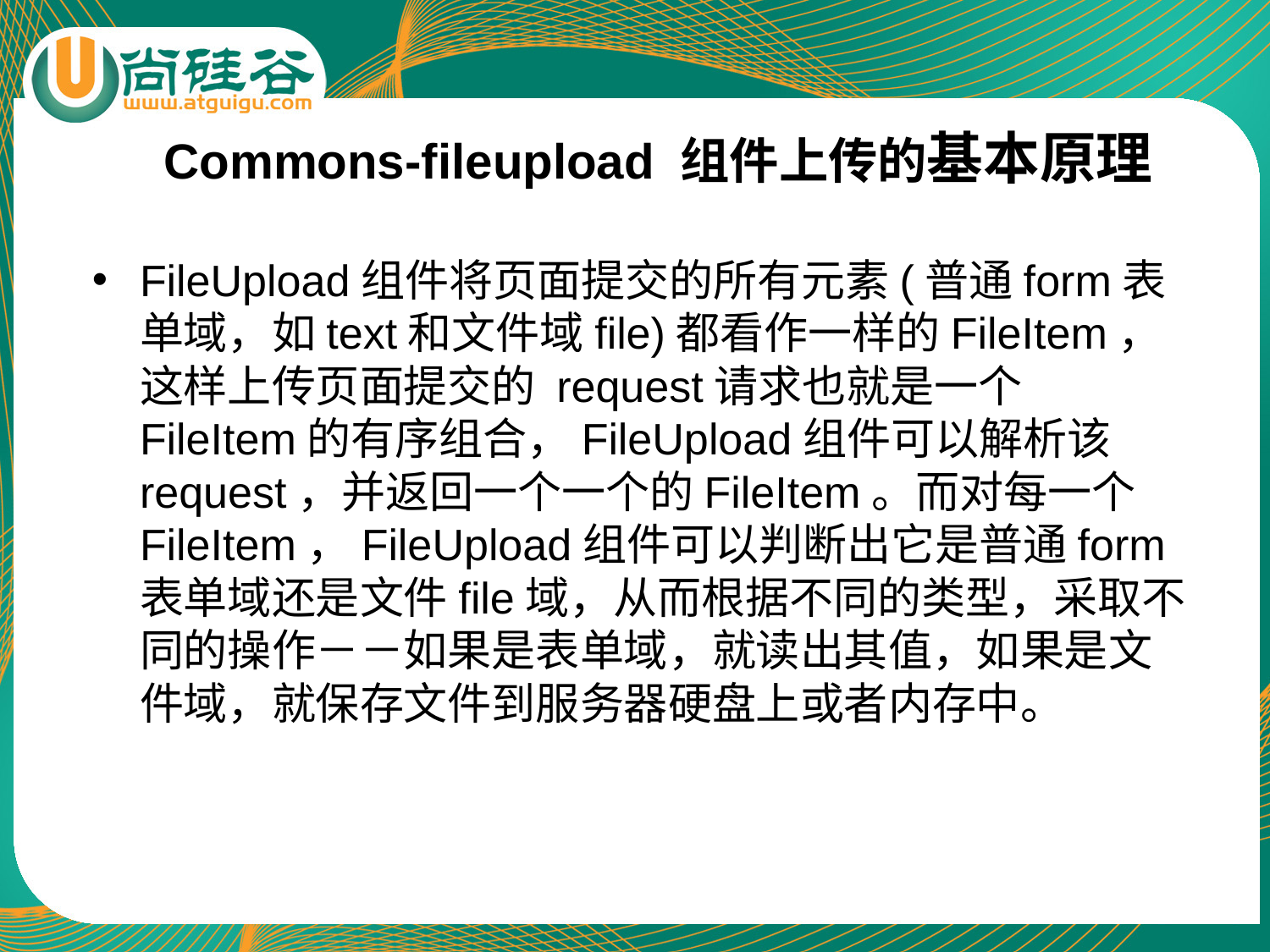

# Commons-fileupload 组件上传的基本原理
FileUpload组件将页面提交的所有元素(普通form表单域，如text和文件域file)都看作一样的FileItem，这样上传页面提交的 request请求也就是一个FileItem的有序组合，FileUpload组件可以解析该request，并返回一个一个的FileItem。而对每一个FileItem，FileUpload组件可以判断出它是普通form表单域还是文件file域，从而根据不同的类型，采取不同的操作－－如果是表单域，就读出其值，如果是文件域，就保存文件到服务器硬盘上或者内存中。